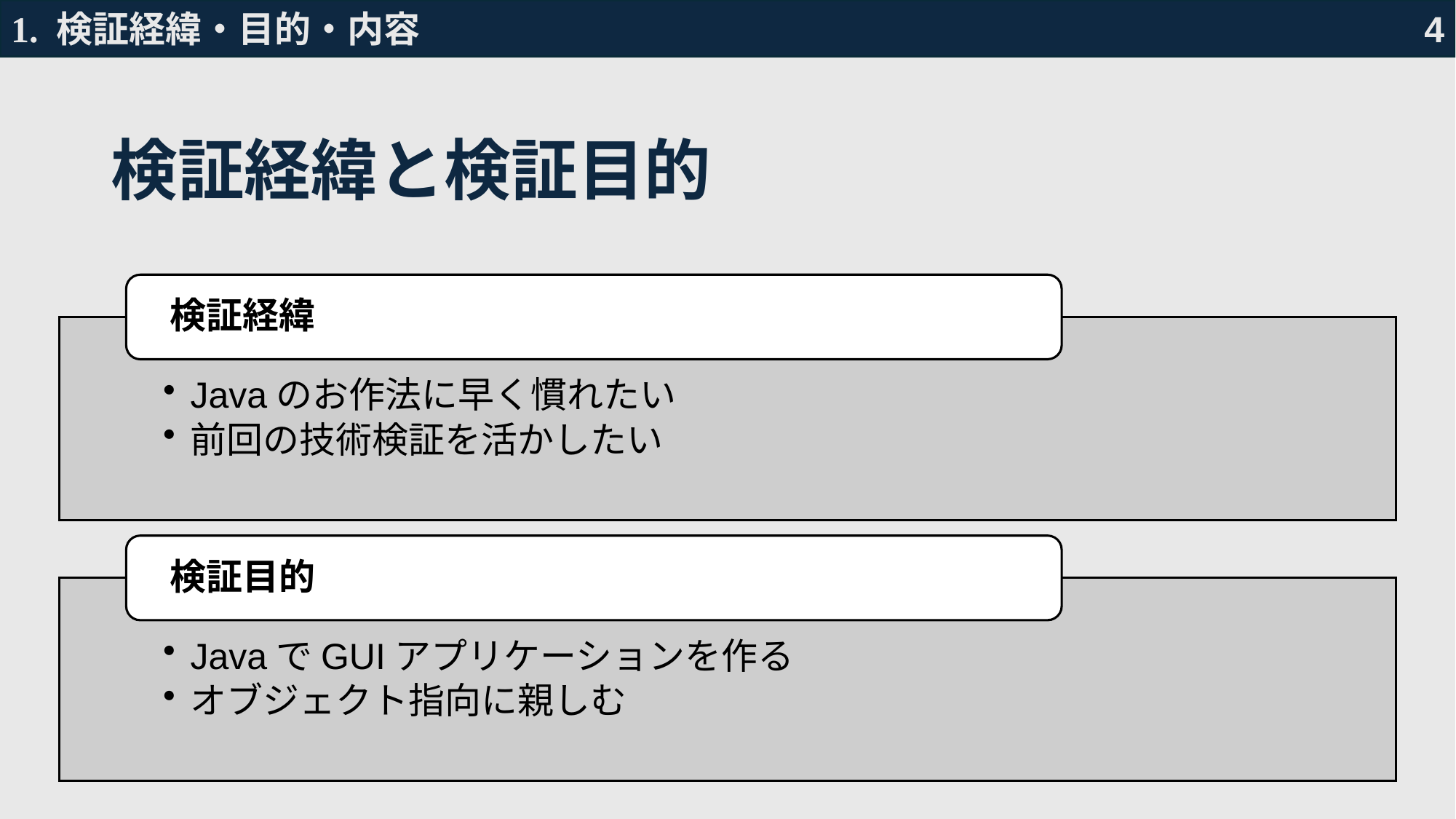

4
1. 検証経緯・目的・内容
# 検証経緯と検証目的
Javaのお作法に早く慣れたい
前回の技術検証を活かしたい
検証経緯
JavaでGUIアプリケーションを作る
オブジェクト指向に親しむ
検証目的